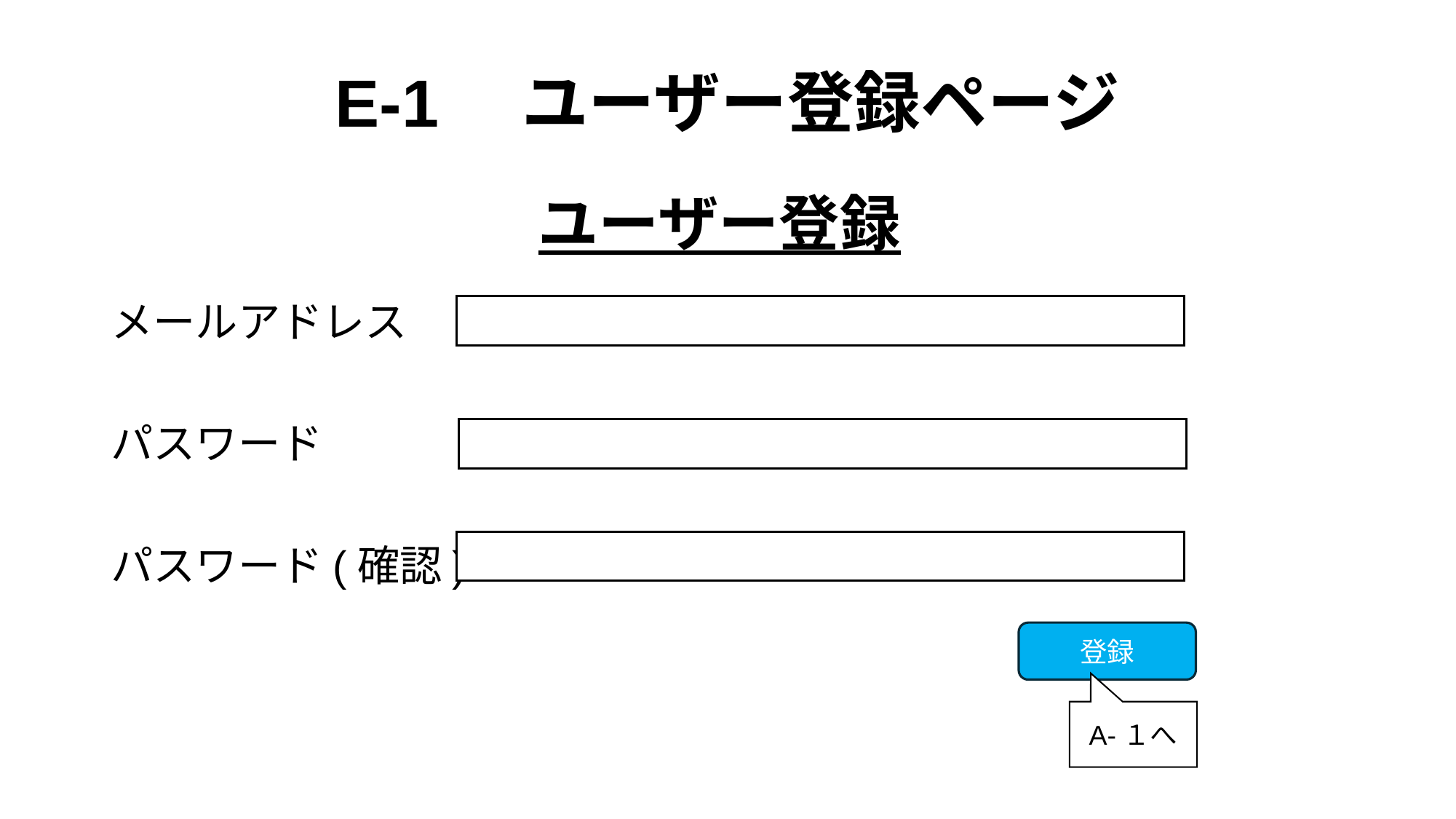

# E-1　ユーザー登録ページ

メールアドレス

パスワード

パスワード(確認)
ユーザー登録

登録
A-１へ